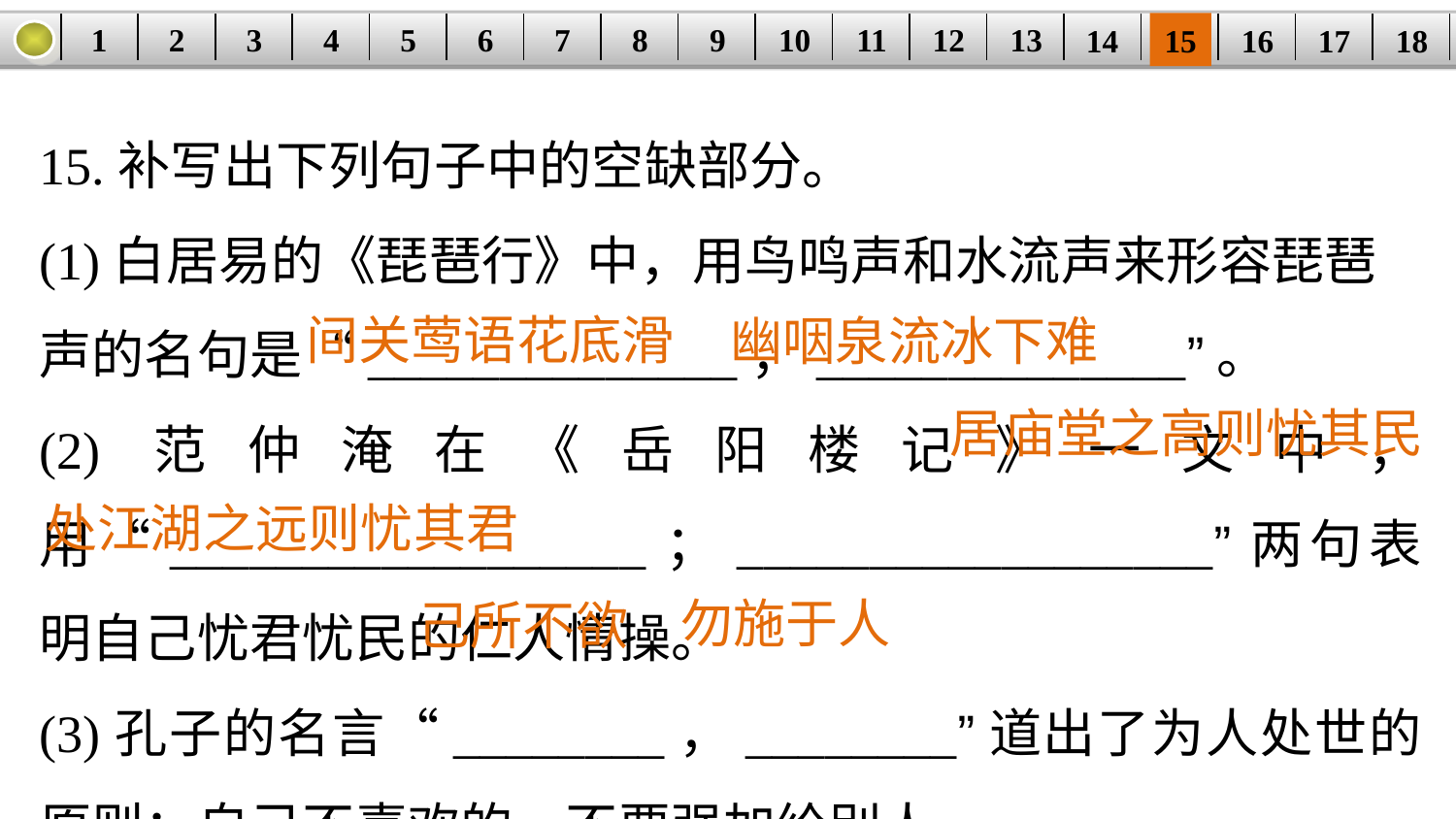

1
2
3
4
5
6
7
8
9
10
11
12
13
14
15
16
17
18
|  |  |  |  |  |  |  |  |  |  |  |  |  |  |  |  |  |  |
| --- | --- | --- | --- | --- | --- | --- | --- | --- | --- | --- | --- | --- | --- | --- | --- | --- | --- |

15.补写出下列句子中的空缺部分。
(1)白居易的《琵琶行》中，用鸟鸣声和水流声来形容琵琶声的名句是“______________，______________”。
(2)范仲淹在《岳阳楼记》一文中，用“__________________；__________________”两句表明自己忧君忧民的仁人情操。
(3)孔子的名言“________，________”道出了为人处世的原则：自己不喜欢的，不要强加给别人。
间关莺语花底滑
幽咽泉流冰下难
居庙堂之高则忧其民
处江湖之远则忧其君
勿施于人
己所不欲